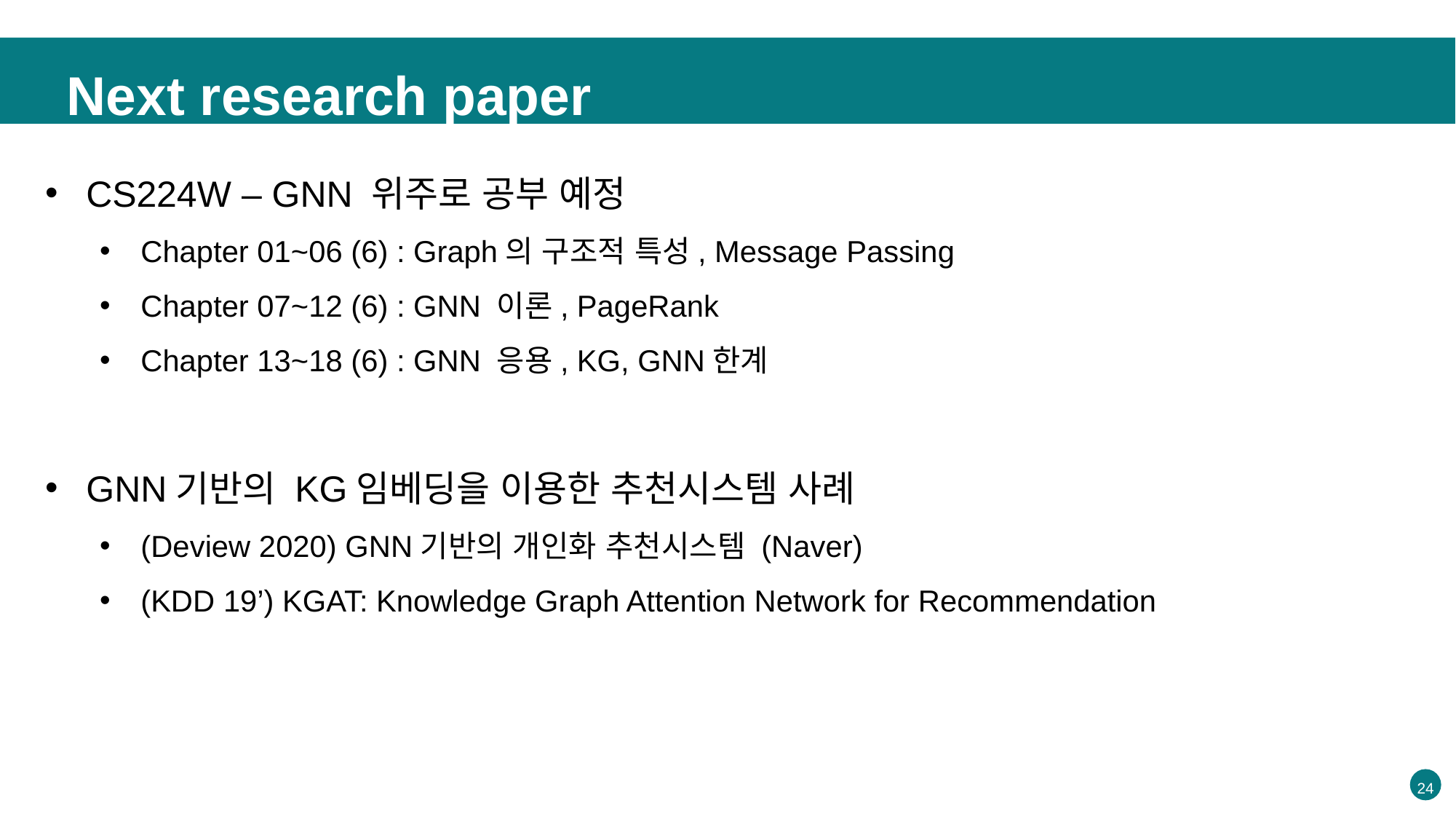

Next research paper

CS224W – GNN 위주로 공부 예정
Chapter 01~06 (6) : Graph의 구조적 특성, Message Passing
Chapter 07~12 (6) : GNN 이론, PageRank
Chapter 13~18 (6) : GNN 응용, KG, GNN한계

GNN기반의 KG임베딩을 이용한 추천시스템 사례
(Deview 2020) GNN기반의 개인화 추천시스템 (Naver)
(KDD 19’) KGAT: Knowledge Graph Attention Network for Recommendation